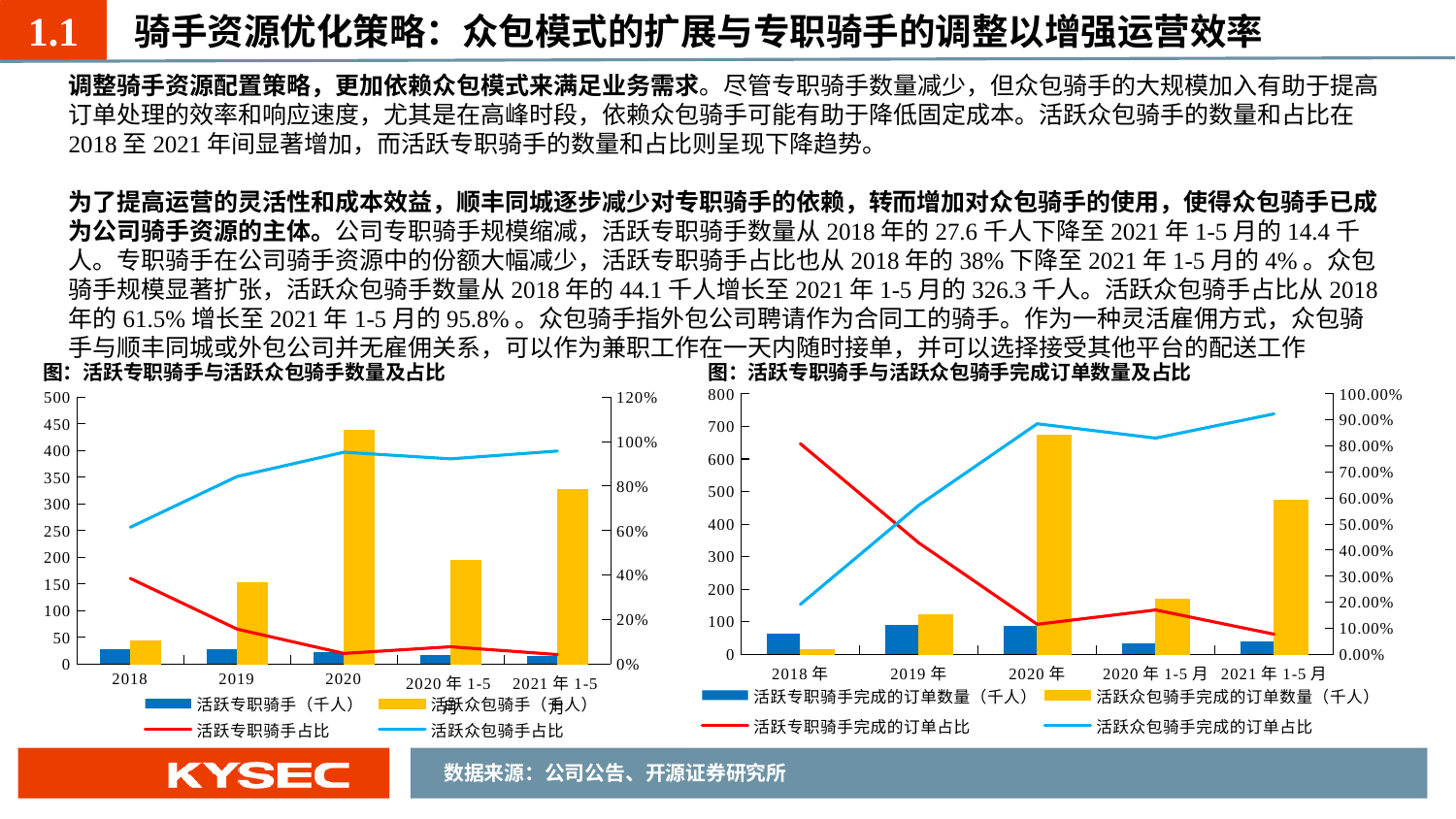

骑手资源优化策略：众包模式的扩展与专职骑手的调整以增强运营效率
1.1
调整骑手资源配置策略，更加依赖众包模式来满足业务需求。尽管专职骑手数量减少，但众包骑手的大规模加入有助于提高订单处理的效率和响应速度，尤其是在高峰时段，依赖众包骑手可能有助于降低固定成本。活跃众包骑手的数量和占比在2018至2021年间显著增加，而活跃专职骑手的数量和占比则呈现下降趋势。

为了提高运营的灵活性和成本效益，顺丰同城逐步减少对专职骑手的依赖，转而增加对众包骑手的使用，使得众包骑手已成为公司骑手资源的主体。公司专职骑手规模缩减，活跃专职骑手数量从2018年的27.6千人下降至2021年1-5月的14.4千人。专职骑手在公司骑手资源中的份额大幅减少，活跃专职骑手占比也从2018年的38%下降至2021年1-5月的4%。众包骑手规模显著扩张，活跃众包骑手数量从2018年的44.1千人增长至2021年1-5月的326.3千人。活跃众包骑手占比从2018年的61.5%增长至2021年1-5月的95.8%。众包骑手指外包公司聘请作为合同工的骑手。作为一种灵活雇佣方式，众包骑手与顺丰同城或外包公司并无雇佣关系，可以作为兼职工作在一天内随时接单，并可以选择接受其他平台的配送工作

图：活跃专职骑手与活跃众包骑手完成订单数量及占比
图：活跃专职骑手与活跃众包骑手数量及占比

### Chart

| Category | 活跃专职骑手完成的订单数量（千人） | 活跃众包骑手完成的订单数量（千人） | 活跃专职骑手完成的订单占比 | 活跃众包骑手完成的订单占比 |
|---|---|---|---|---|
| 2018年 | 64.6 | 15.2 | 0.809 | 0.191 |
| 2019年 | 90.3 | 120.8 | 0.428 | 0.572 |
| 2020年 | 87.8 | 673.1 | 0.115 | 0.885 |
| 2020年1-5月 | 34.8 | 169.7 | 0.17 | 0.83 |
| 2021年1-5月 | 39.5 | 474.1 | 0.077 | 0.923 |

### Chart

| Category | 活跃专职骑手（千人） | 活跃众包骑手（千人） | 活跃专职骑手占比 | 活跃众包骑手占比 |
|---|---|---|---|---|
| 2018 | 27.6 | 44.1 | 0.384937238493724 | 0.615062761506276 |
| 2019 | 28.5 | 153.2 | 0.15685195376995 | 0.84314804623005 |
| 2020 | 21.8 | 437.6 | 0.0474531998258598 | 0.95254680017414 |
| 2020年1-5月 | 16.3 | 194.1 | 0.0774714828897338 | 0.922528517110266 |
| 2021年1-5月 | 14.4 | 326.3 | 0.042265923099501 | 0.957734076900499 |
数据来源：公司公告、开源证券研究所